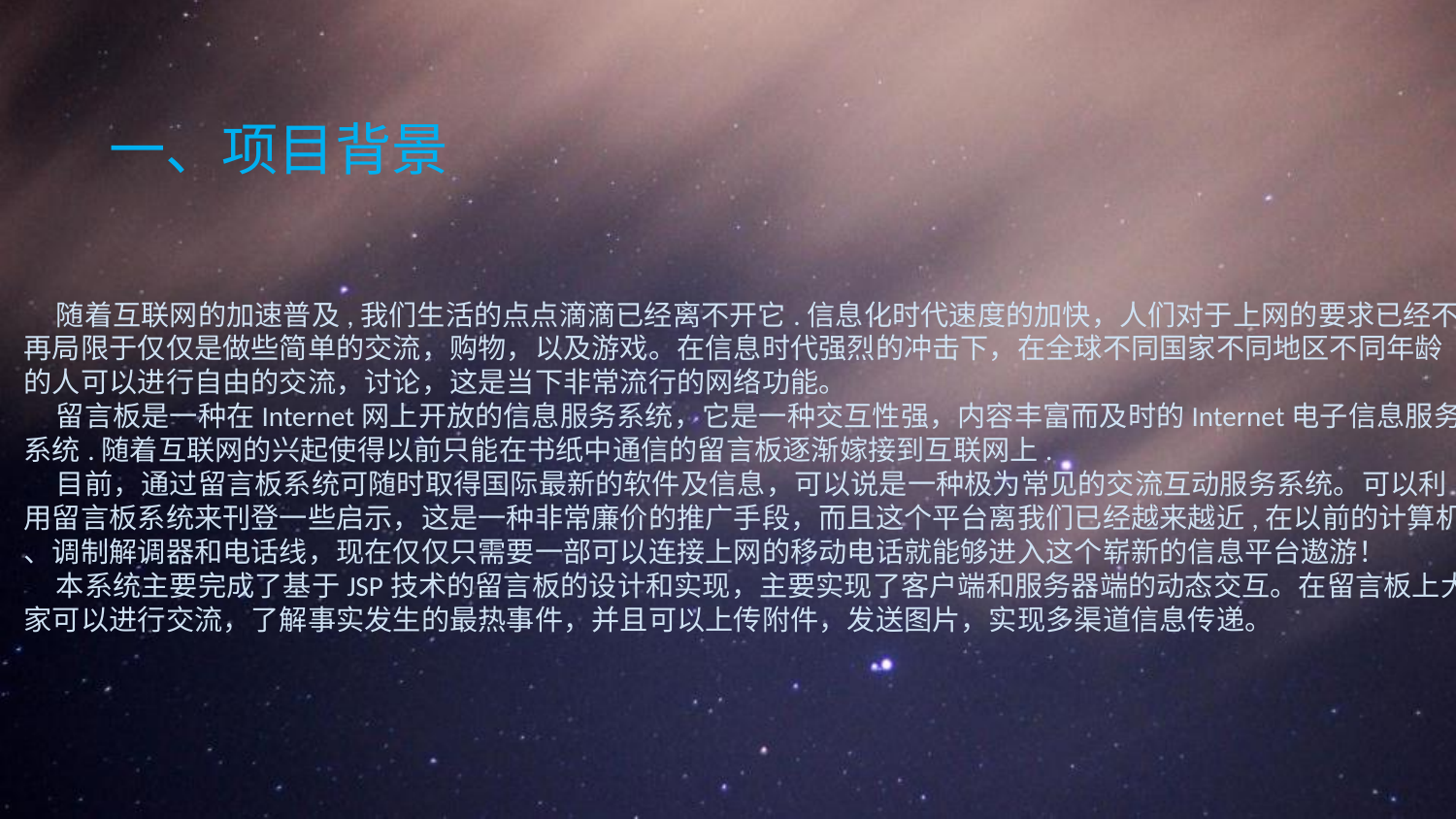

一、项目背景
    随着互联网的加速普及,我们生活的点点滴滴已经离不开它.信息化时代速度的加快，人们对于上网的要求已经不
再局限于仅仅是做些简单的交流，购物，以及游戏。在信息时代强烈的冲击下，在全球不同国家不同地区不同年龄
的人可以进行自由的交流，讨论，这是当下非常流行的网络功能。
    留言板是一种在Internet网上开放的信息服务系统，它是一种交互性强，内容丰富而及时的Internet电子信息服务
系统.随着互联网的兴起使得以前只能在书纸中通信的留言板逐渐嫁接到互联网上.
    目前，通过留言板系统可随时取得国际最新的软件及信息，可以说是一种极为常见的交流互动服务系统。可以利
用留言板系统来刊登一些启示，这是一种非常廉价的推广手段，而且这个平台离我们已经越来越近,在以前的计算机
、调制解调器和电话线，现在仅仅只需要一部可以连接上网的移动电话就能够进入这个崭新的信息平台遨游！
    本系统主要完成了基于JSP技术的留言板的设计和实现，主要实现了客户端和服务器端的动态交互。在留言板上大
家可以进行交流，了解事实发生的最热事件，并且可以上传附件，发送图片，实现多渠道信息传递。